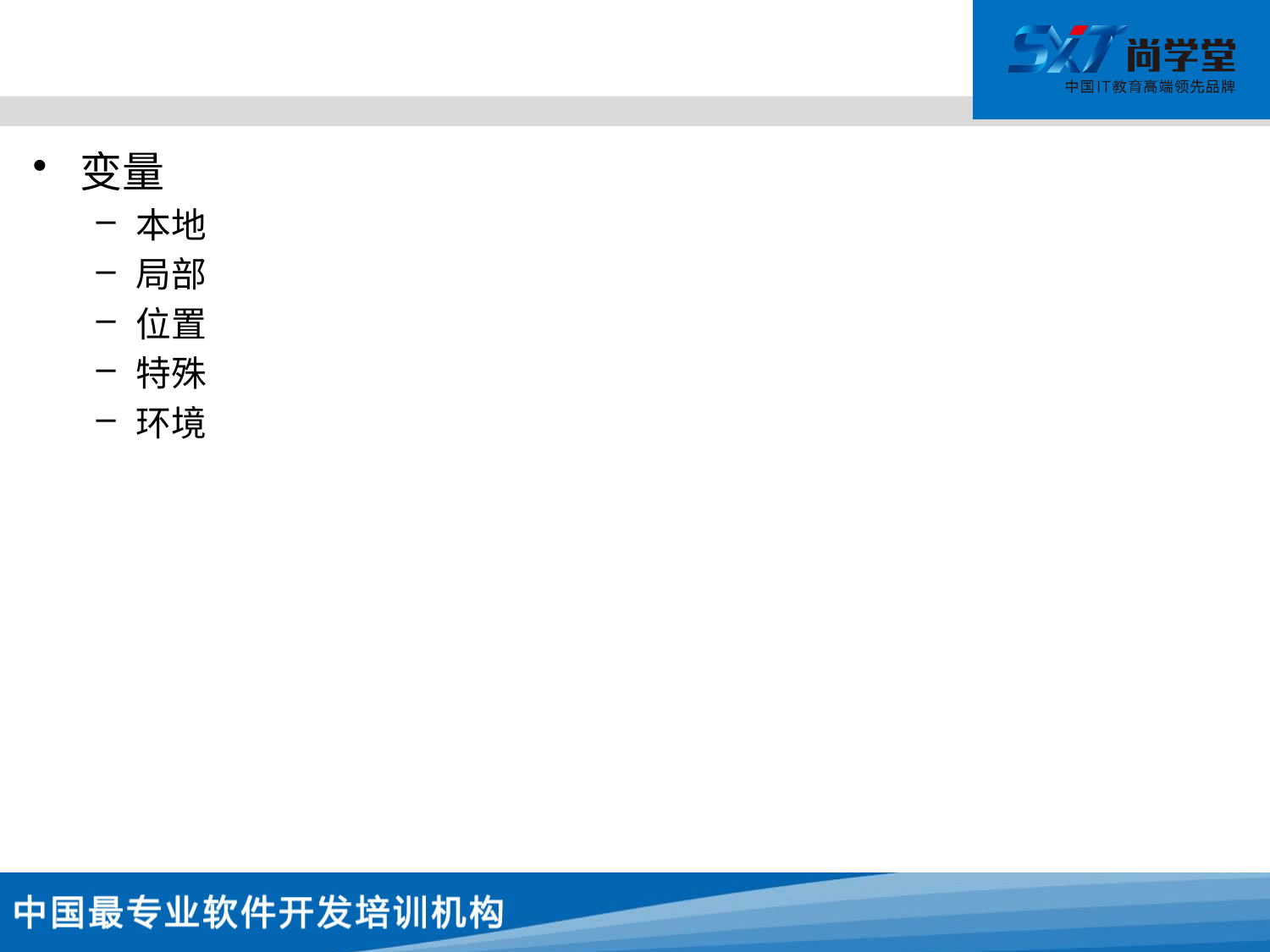

#
变量
本地
局部
位置
特殊
环境